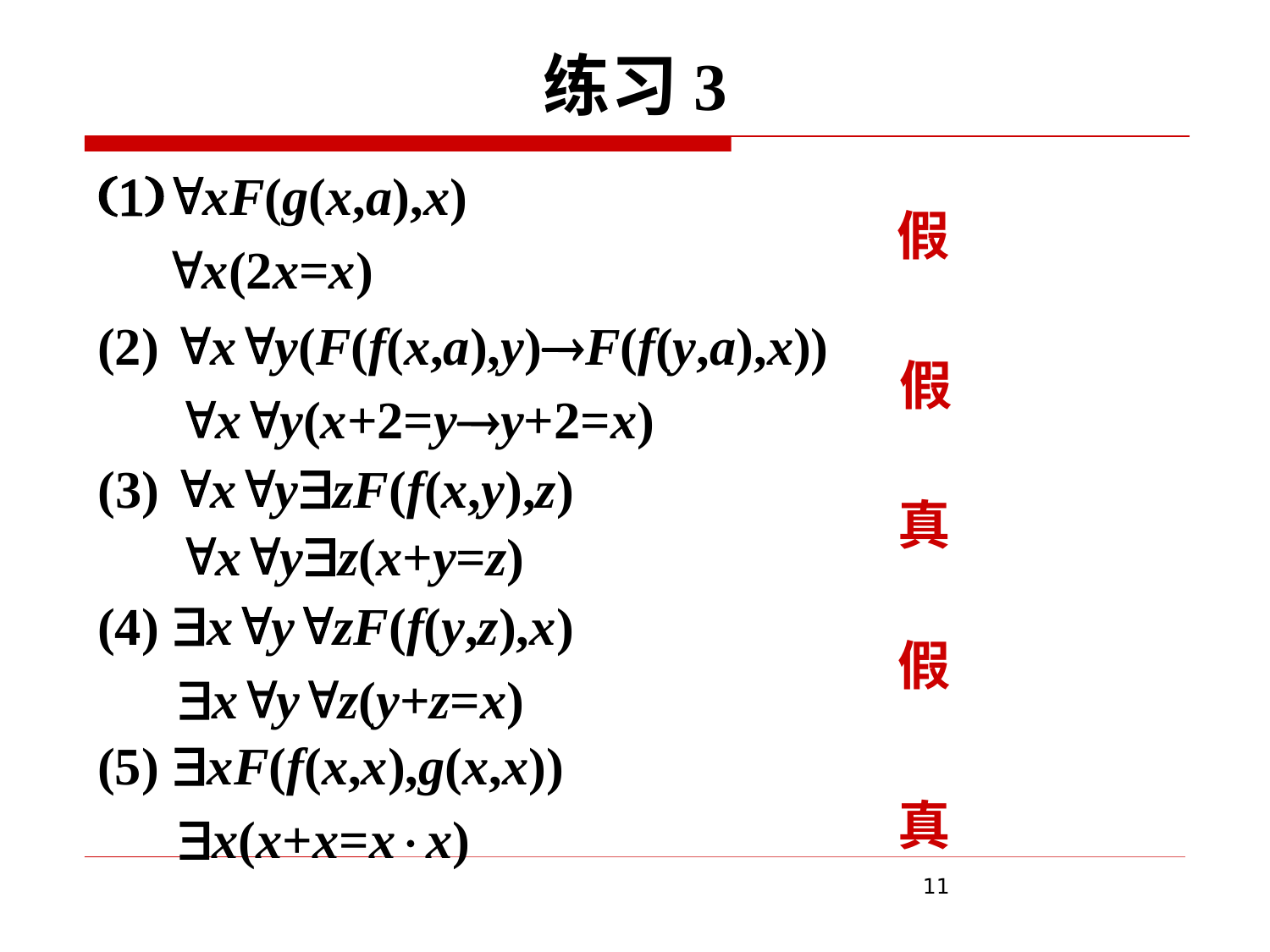

# 练习3
∀xF(g(x,a),x)
     ∀x(2x=x)
假
(2) ∀x∀y(F(f(x,a),y)→F(f(y,a),x))
      ∀x∀y(x+2=y→y+2=x)
假
(3) ∀x∀y∃zF(f(x,y),z)
      ∀x∀y∃z(x+y=z)
真
(4) ∃x∀y∀zF(f(y,z),x)
      ∃x∀y∀z(y+z=x)
假
(5) ∃xF(f(x,x),g(x,x))
      ∃x(x+x=x⋅x)
真
11